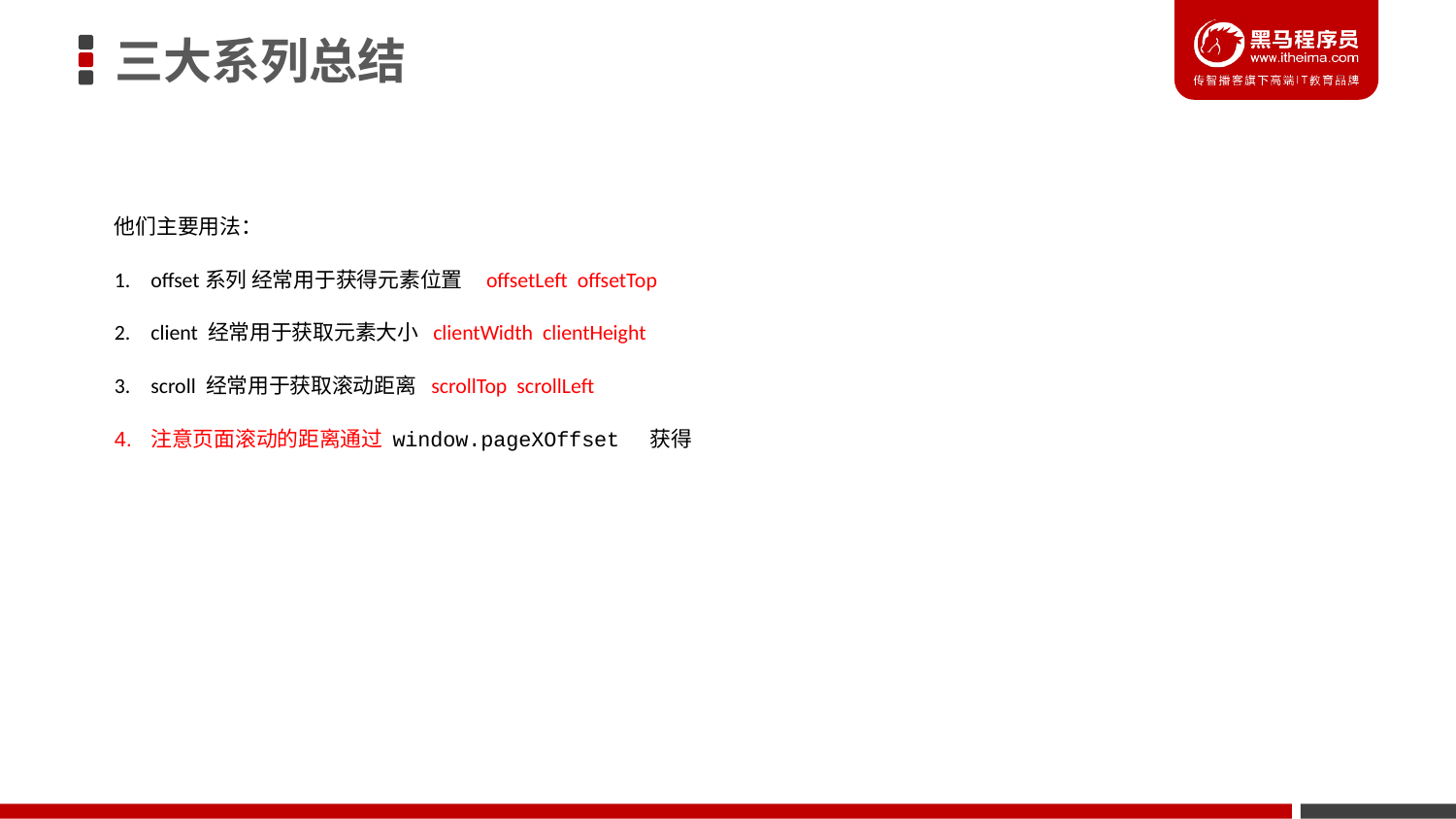

# 三大系列总结
他们主要用法：
offset系列 经常用于获得元素位置    offsetLeft  offsetTop
client 经常用于获取元素大小  clientWidth  clientHeight
scroll 经常用于获取滚动距离  scrollTop  scrollLeft
注意页面滚动的距离通过 window.pageXOffset  获得